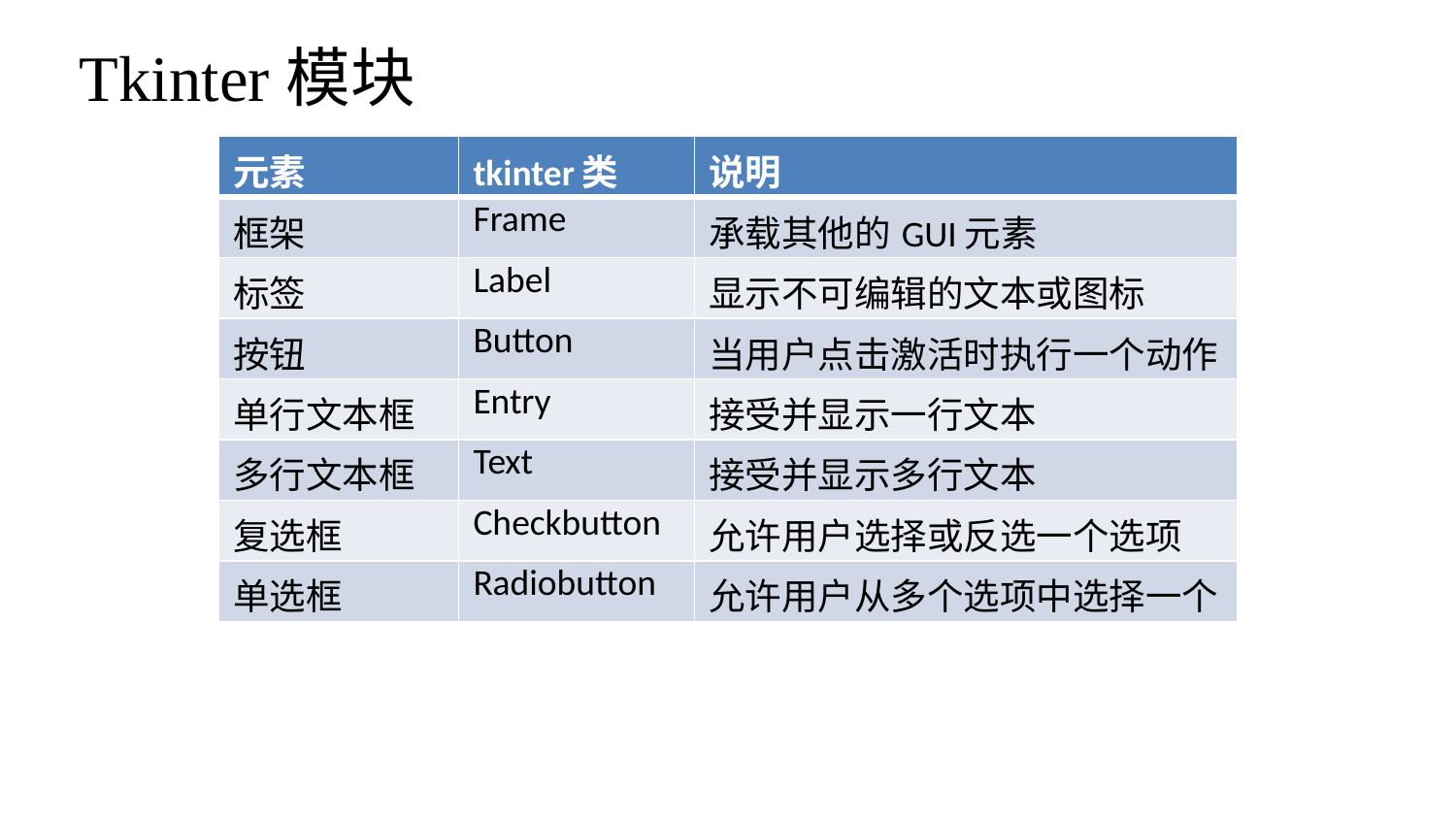

Tkinter模块
| 元素 | tkinter类 | 说明 |
| --- | --- | --- |
| 框架 | Frame | 承载其他的GUI元素 |
| 标签 | Label | 显示不可编辑的文本或图标 |
| 按钮 | Button | 当用户点击激活时执行一个动作 |
| 单行文本框 | Entry | 接受并显示一行文本 |
| 多行文本框 | Text | 接受并显示多行文本 |
| 复选框 | Checkbutton | 允许用户选择或反选一个选项 |
| 单选框 | Radiobutton | 允许用户从多个选项中选择一个 |
5